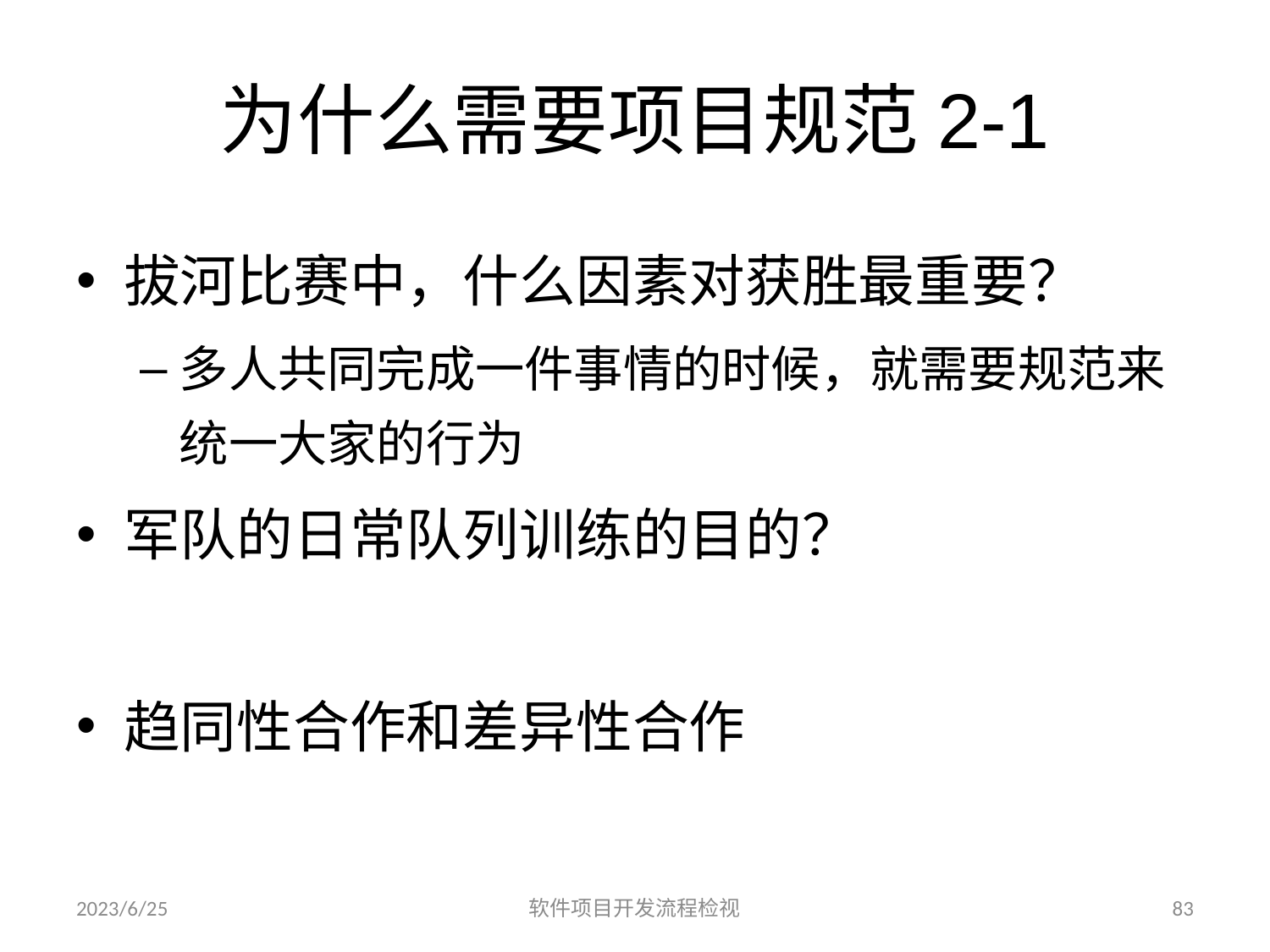

# 为什么需要项目规范2-1
拔河比赛中，什么因素对获胜最重要？
多人共同完成一件事情的时候，就需要规范来统一大家的行为
军队的日常队列训练的目的？

趋同性合作和差异性合作

2023/6/25
软件项目开发流程检视
83